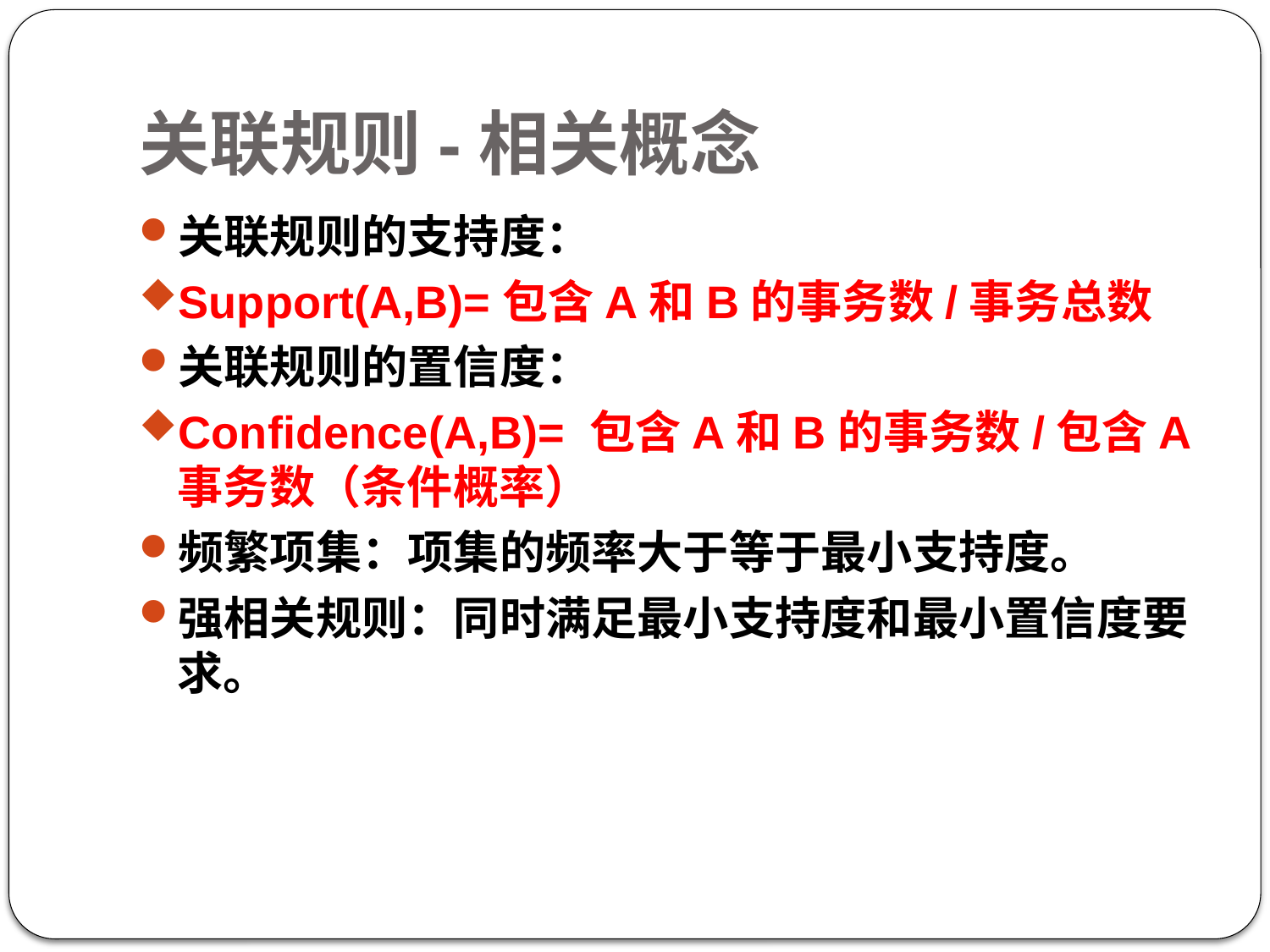

# 关联规则-相关概念
关联规则的支持度：
Support(A,B)=包含A和B的事务数/事务总数
关联规则的置信度：
Confidence(A,B)= 包含A和B的事务数/包含A事务数（条件概率）
频繁项集：项集的频率大于等于最小支持度。
强相关规则：同时满足最小支持度和最小置信度要求。